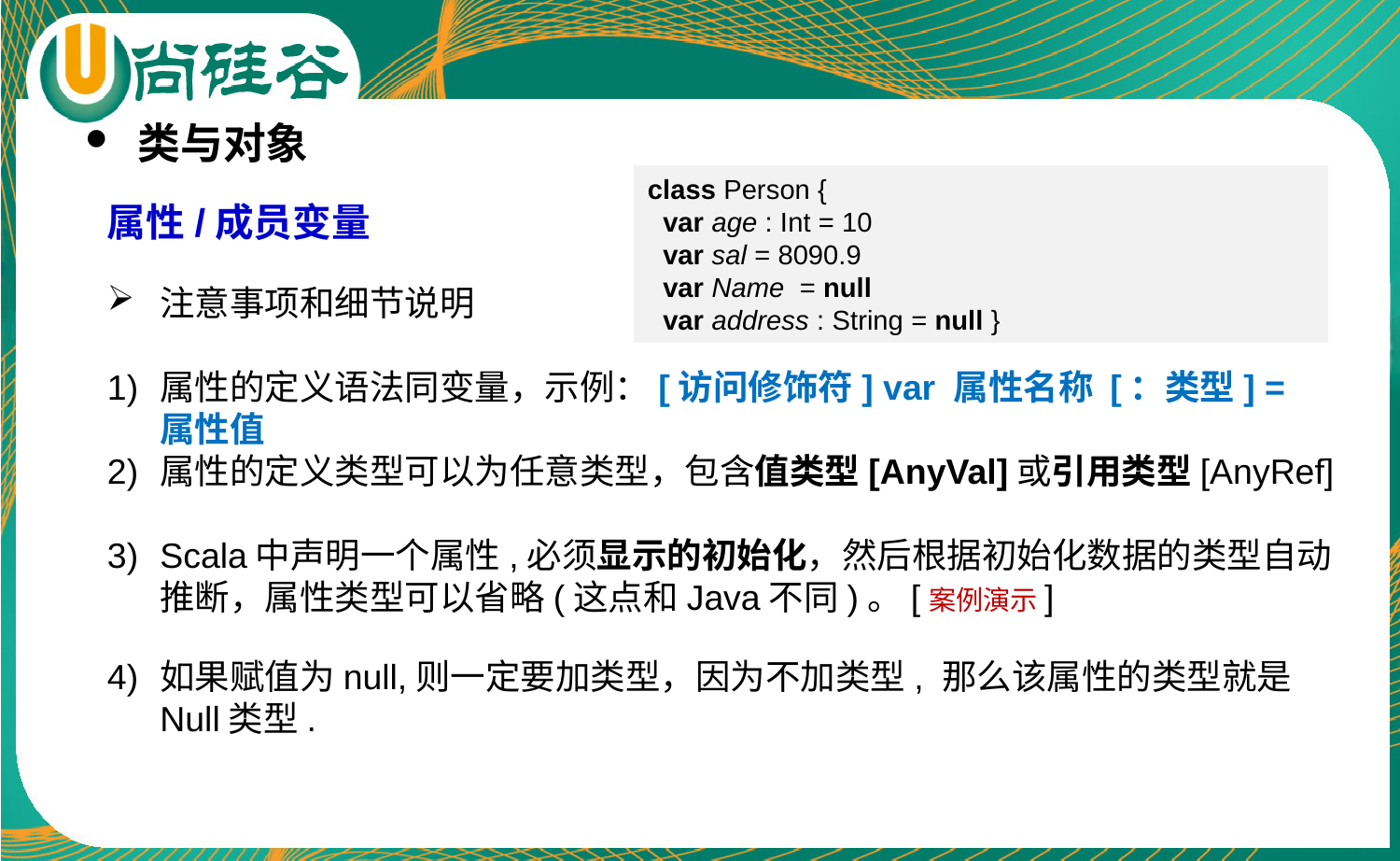

类与对象
class Person {
  var age : Int = 10
  var sal = 8090.9
  var Name  = null
  var address : String = null }

属性/成员变量

注意事项和细节说明

属性的定义语法同变量，示例：[访问修饰符] var 属性名称 [：类型] = 属性值
属性的定义类型可以为任意类型，包含值类型[AnyVal]或引用类型[AnyRef]

Scala中声明一个属性,必须显示的初始化，然后根据初始化数据的类型自动推断，属性类型可以省略(这点和Java不同)。[案例演示]

如果赋值为null,则一定要加类型，因为不加类型, 那么该属性的类型就是Null类型.